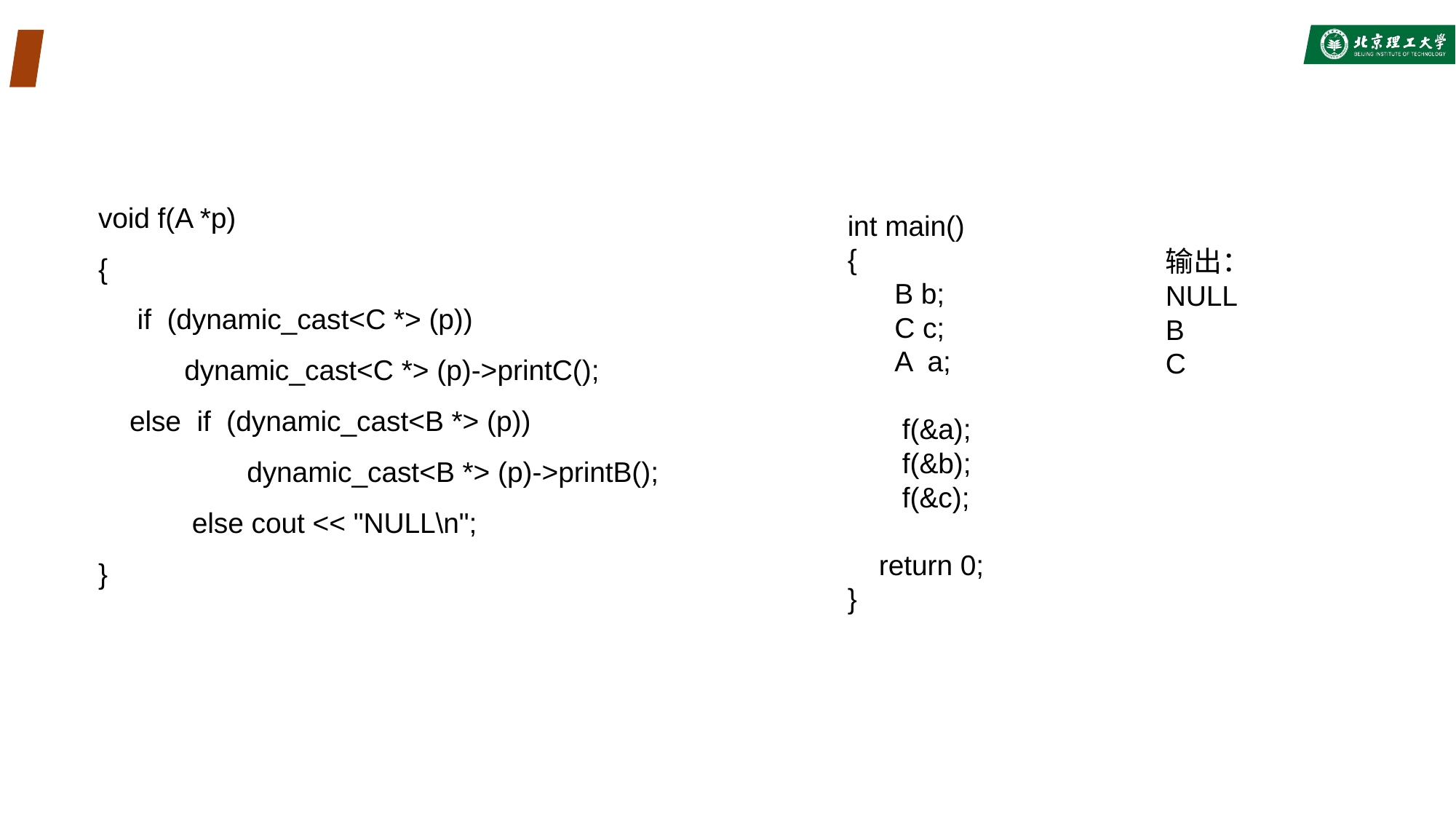

#
void f(A *p)
{
     if  (dynamic_cast<C *> (p))
           dynamic_cast<C *> (p)->printC();
    else  if  (dynamic_cast<B *> (p))
                   dynamic_cast<B *> (p)->printB();
            else cout << "NULL\n";
}
int main()
{
      B b;
      C c;
      A  a;

       f(&a);
       f(&b);
       f(&c);

    return 0;
}
输出：
NULL
B
C